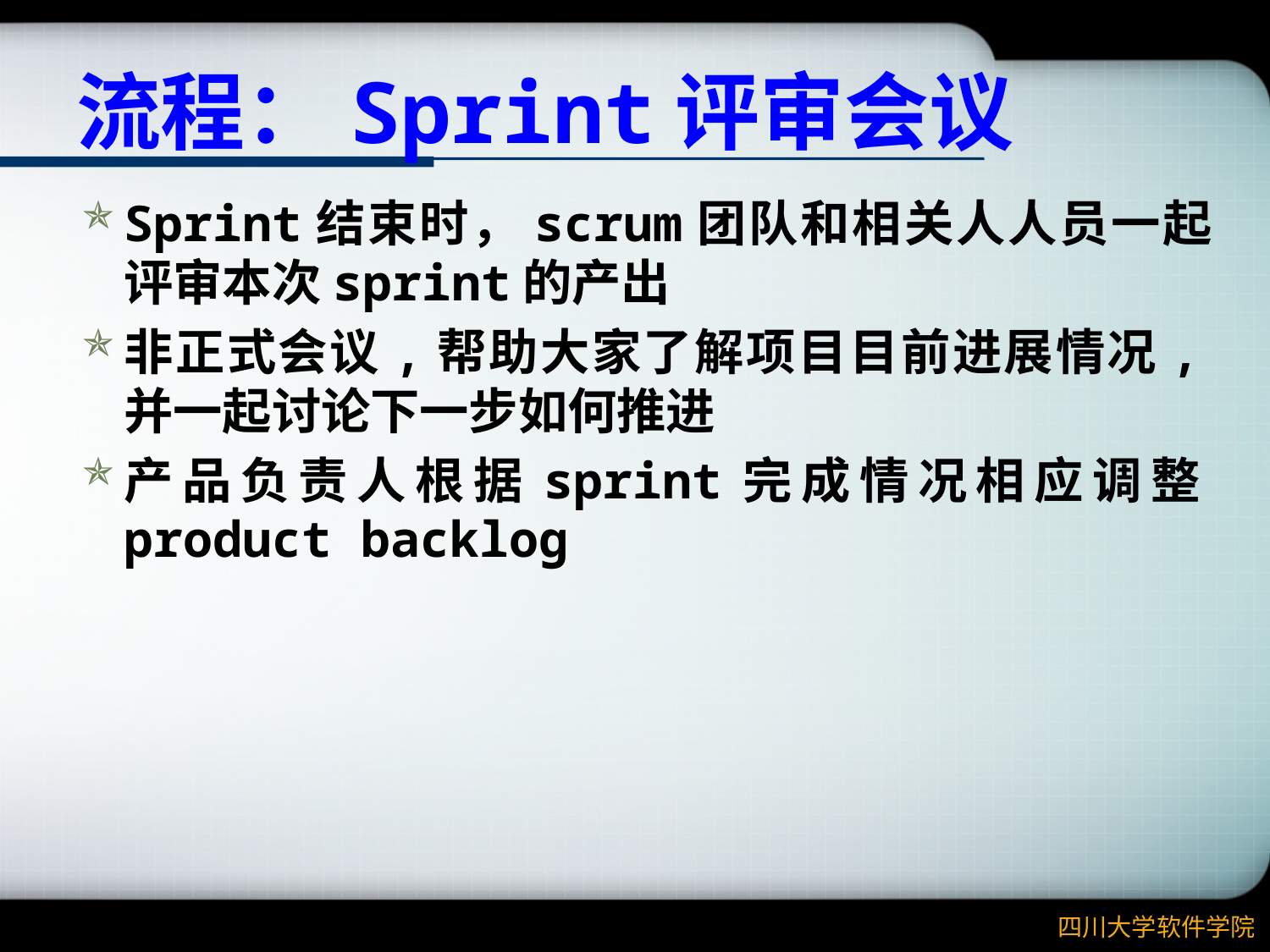

# 流程：Sprint评审会议
Sprint结束时，scrum团队和相关⼈人员一起评审本次sprint的产出
非正式会议,帮助大家了解项目目前进展情况,并一起讨论下一步如何推进
产品负责人根据sprint完成情况相应调整product backlog